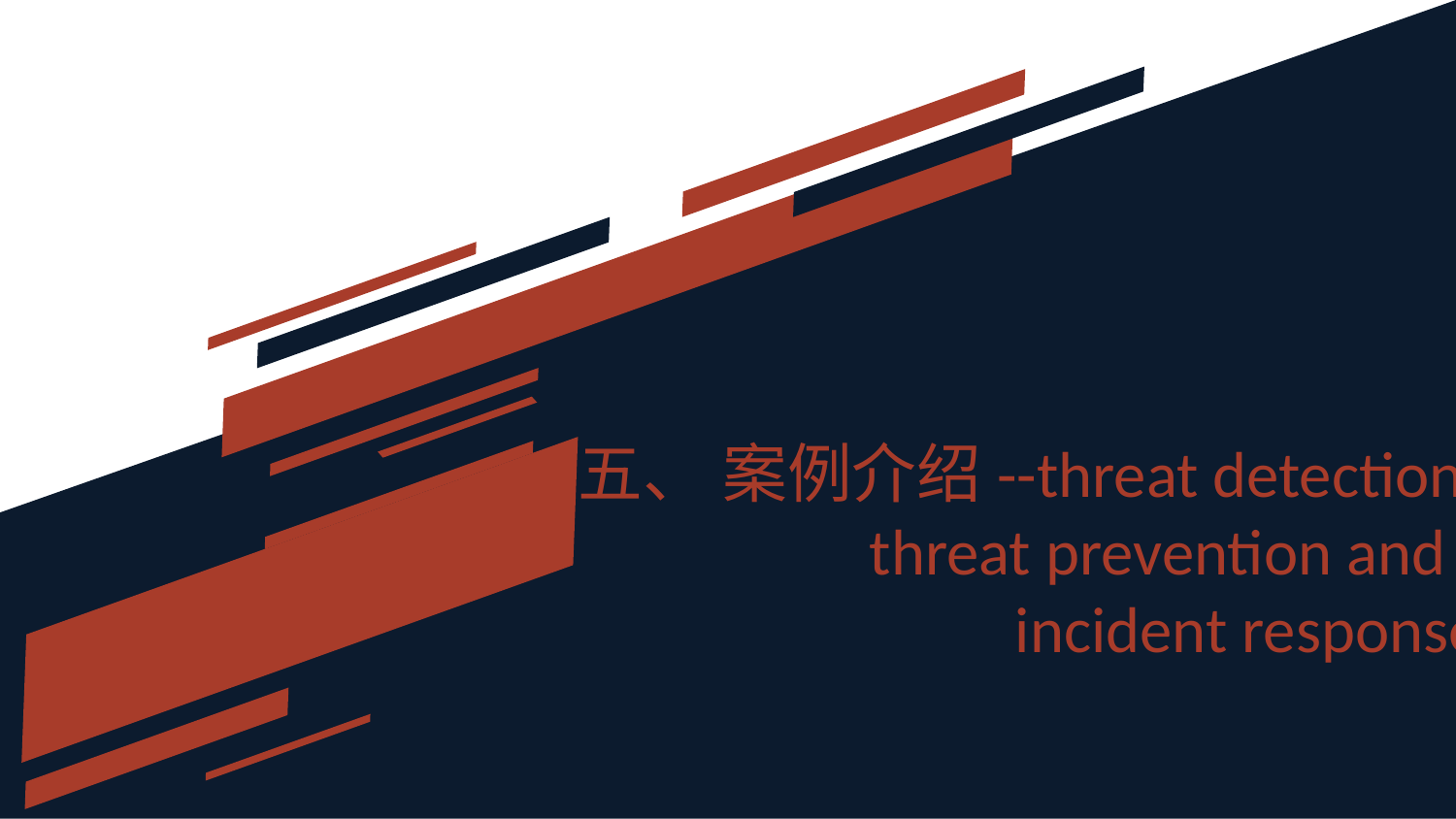

五、 案例介绍--threat detection,
 		threat prevention and
			incident response.